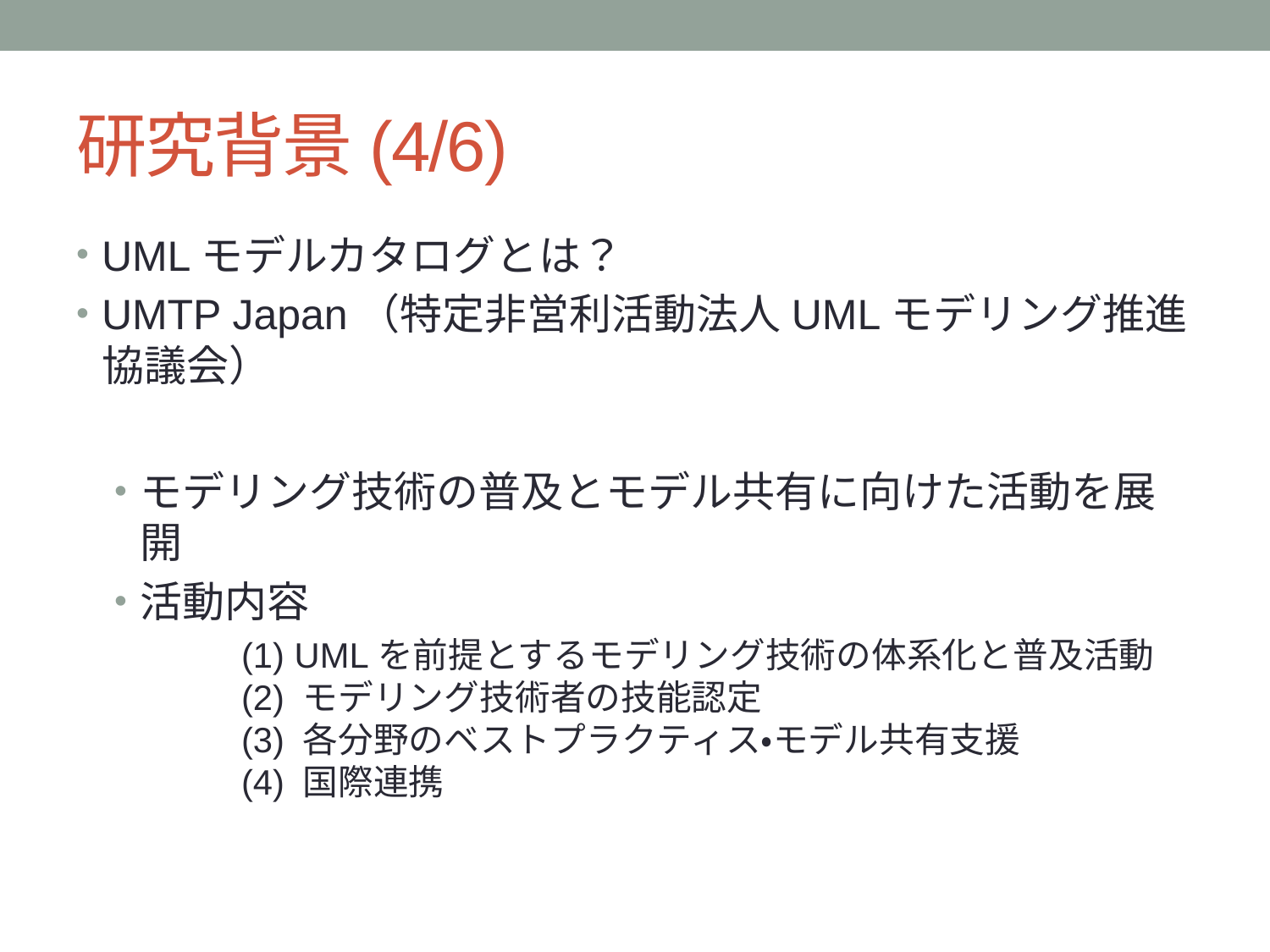

# 研究背景(4/6)
UMLモデルカタログとは？
UMTP Japan（特定非営利活動法人UMLモデリング推進協議会）

モデリング技術の普及とモデル共有に向けた活動を展開
活動内容
	(1) UMLを前提とするモデリング技術の体系化と普及活動
	(2) モデリング技術者の技能認定
	(3) 各分野のベストプラクティス・モデル共有支援
	(4) 国際連携